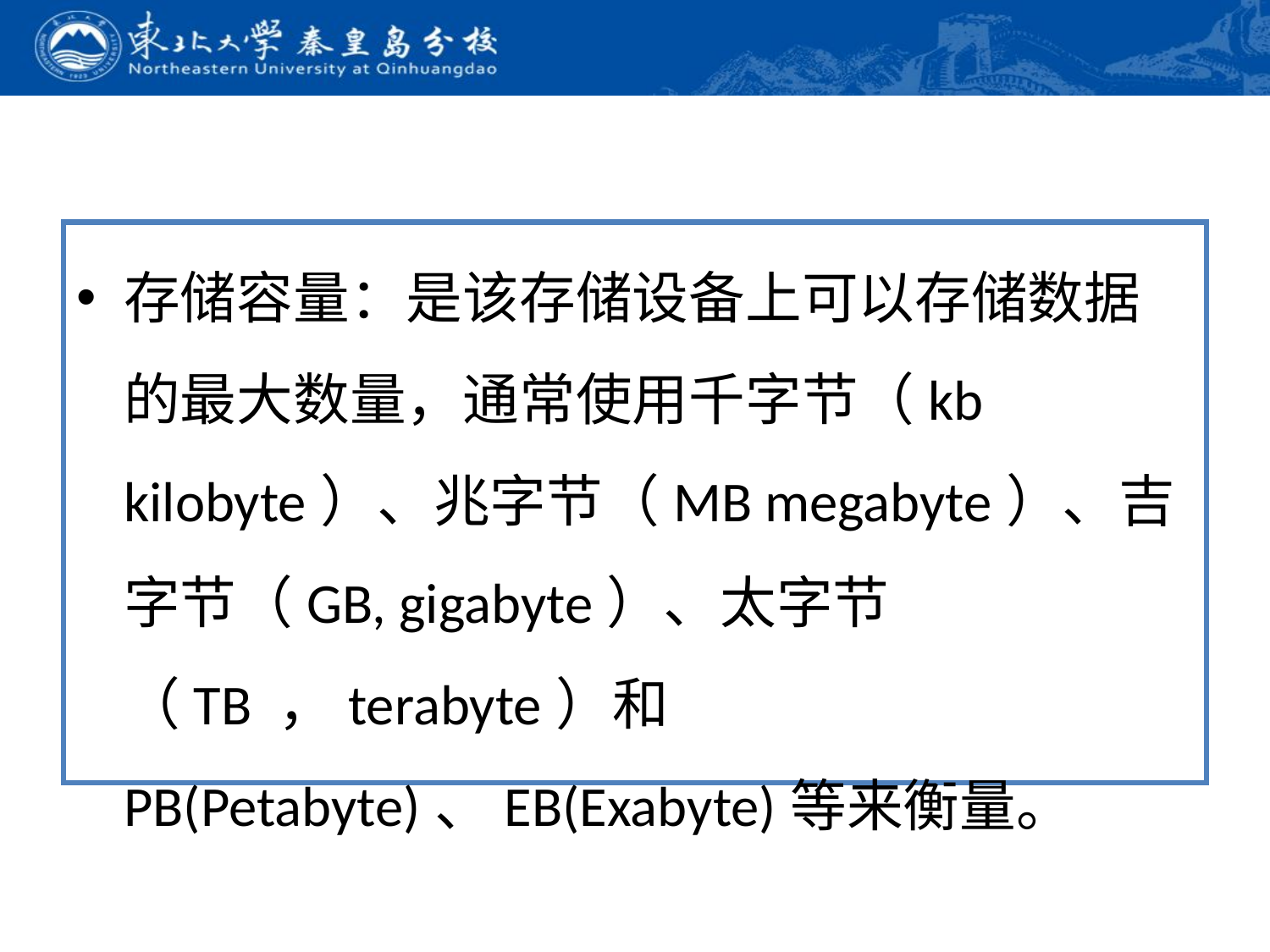

存储容量：是该存储设备上可以存储数据的最大数量，通常使用千字节（kb kilobyte）、兆字节（MB megabyte）、吉字节（GB, gigabyte）、太字节（TB ，terabyte）和PB(Petabyte)、EB(Exabyte)等来衡量。